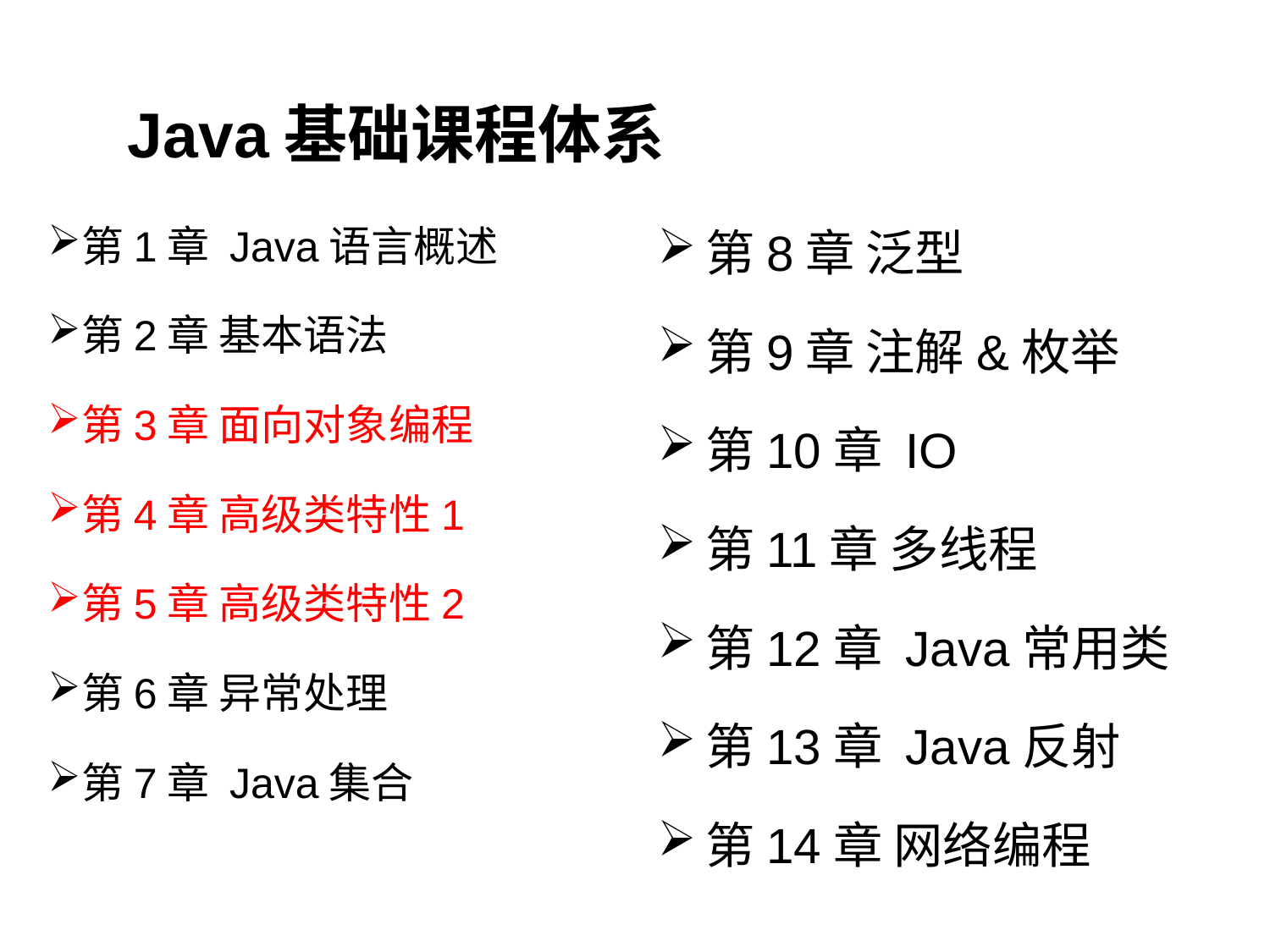

# Java基础课程体系
第8章 泛型
第9章 注解&枚举
第10章 IO
第11章 多线程
第12章 Java常用类
第13章 Java反射
第14章 网络编程
第1章 Java语言概述
第2章 基本语法
第3章 面向对象编程
第4章 高级类特性1
第5章 高级类特性2
第6章 异常处理
第7章 Java集合